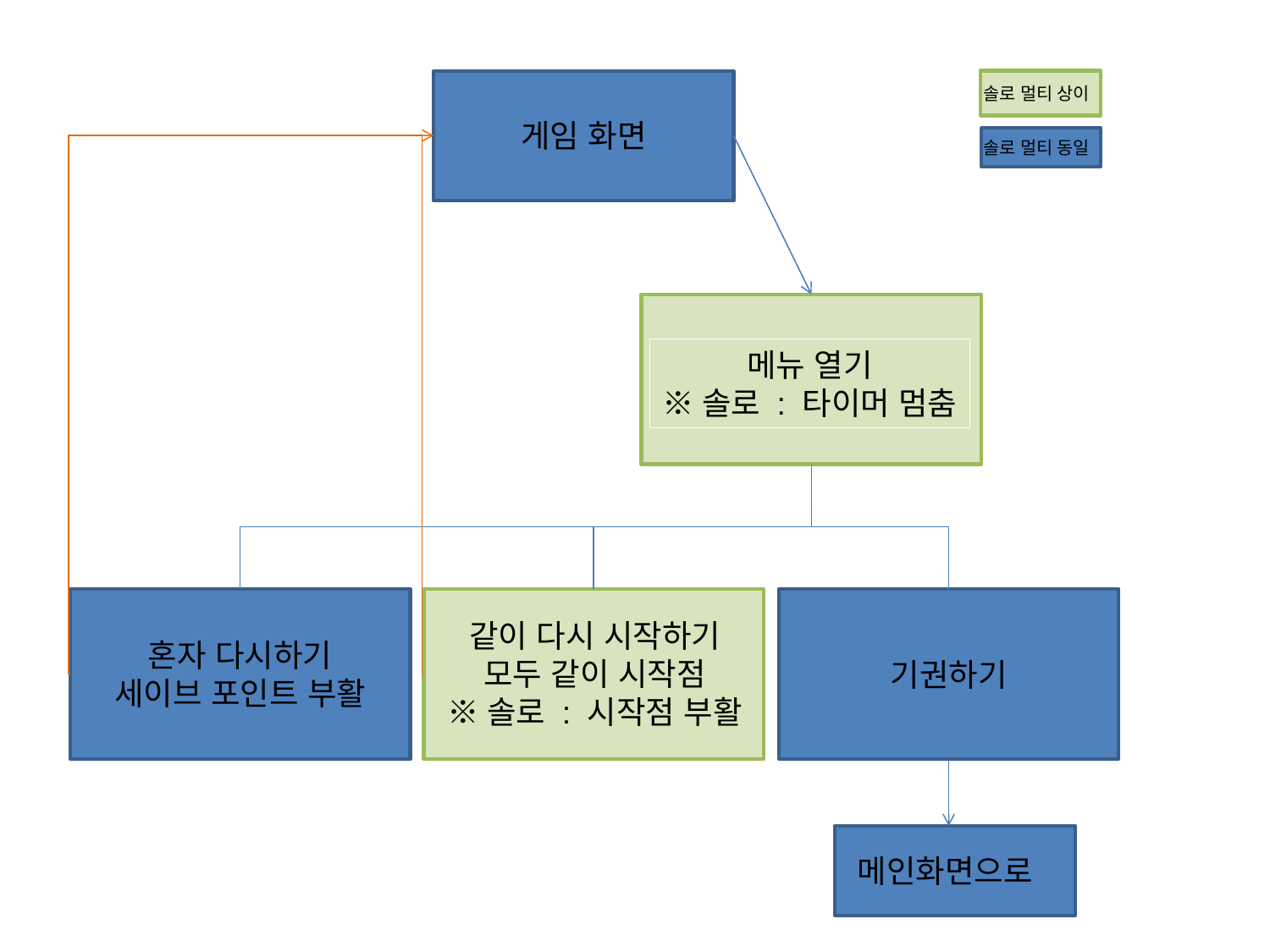

솔로 멀티 상이
게임 화면

솔로 멀티 동일

메뉴 열기
※솔로 : 타이머 멈춤

같이 다시 시작하기
모두 같이 시작점
※솔로 : 시작점 부활
혼자 다시하기
세이브 포인트 부활
기권하기

메인화면으로